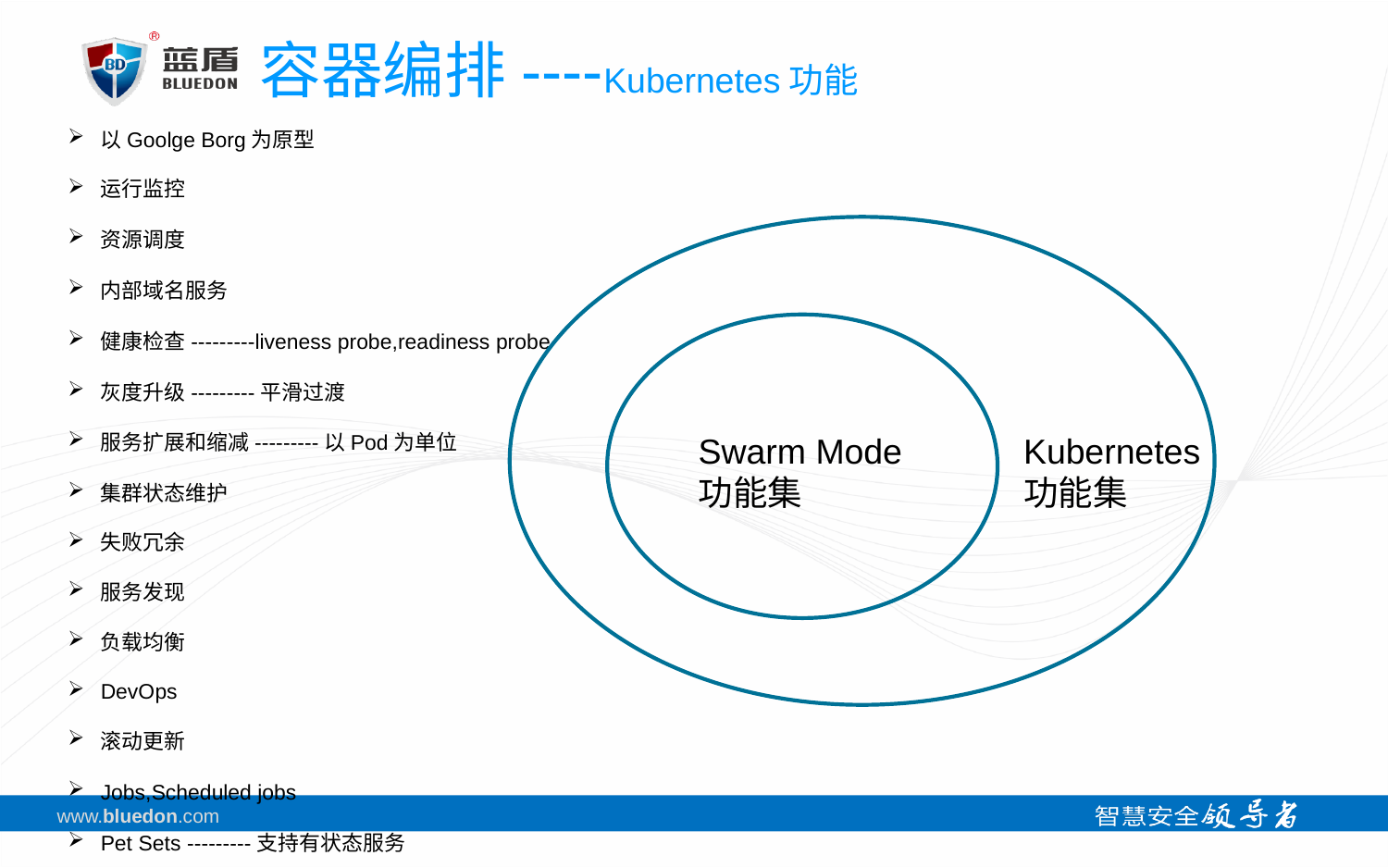

容器编排----Kubernetes功能

以Goolge Borg为原型

运行监控

资源调度

内部域名服务

健康检查---------liveness probe,readiness probe

灰度升级---------平滑过渡

服务扩展和缩减---------以Pod为单位

集群状态维护

失败冗余

服务发现

负载均衡

DevOps

滚动更新

Jobs,Scheduled jobs

Pet Sets ---------支持有状态服务

Swarm Mode
功能集
Kubernetes
功能集